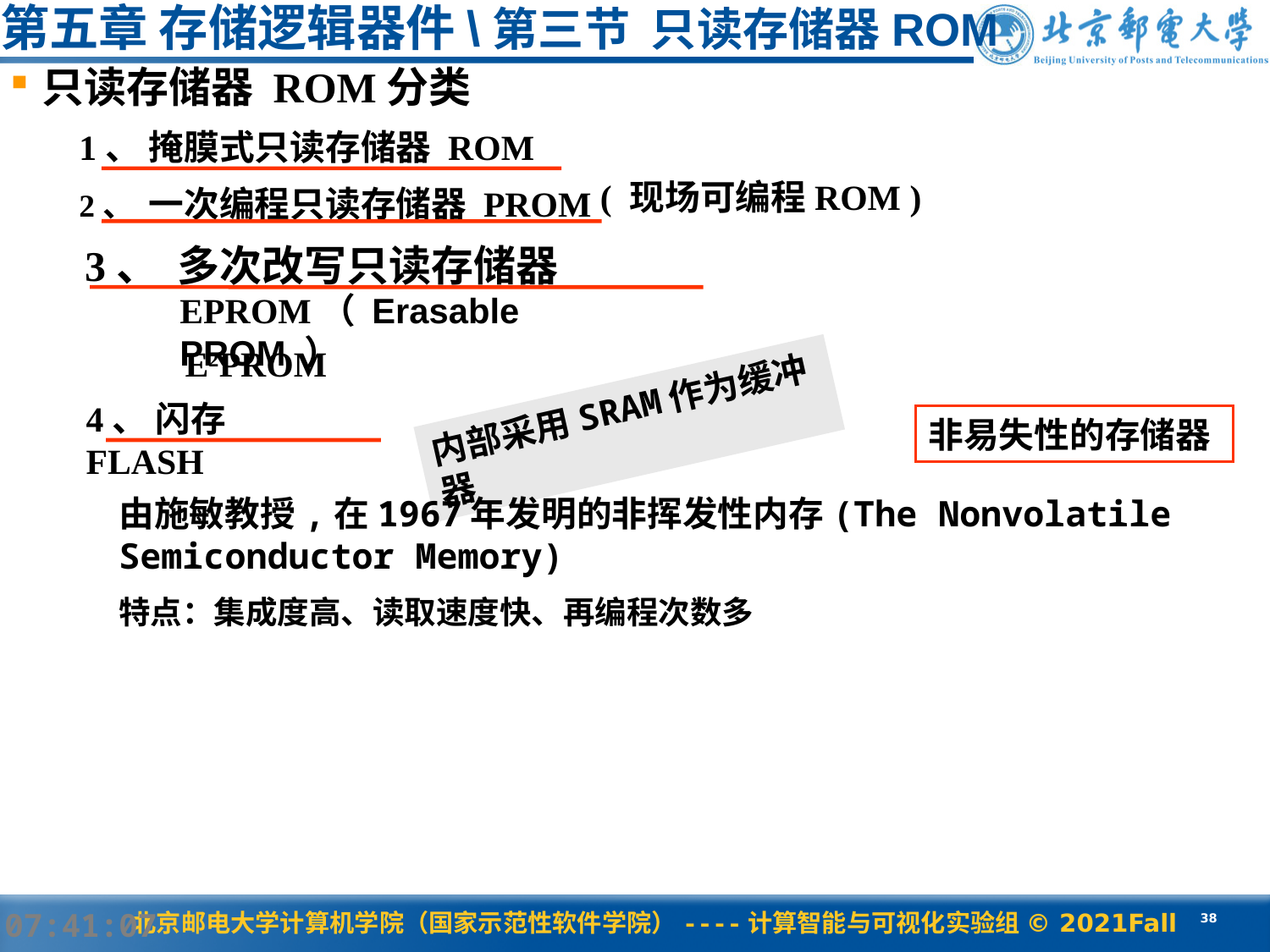

第五章 存储逻辑器件\第三节  只读存储器ROM
只读存储器 ROM分类
1、 掩膜式只读存储器 ROM

( 现场可编程ROM )
2、  一次编程只读存储器 PROM

3、  多次改写只读存储器

EPROM（ Erasable PROM ）
E2PROM
内部采用SRAM作为缓冲器
4、 闪存 FLASH

非易失性的存储器
由施敏教授,在1967年发明的非挥发性内存(The Nonvolatile Semiconductor Memory)
特点：集成度高、读取速度快、再编程次数多